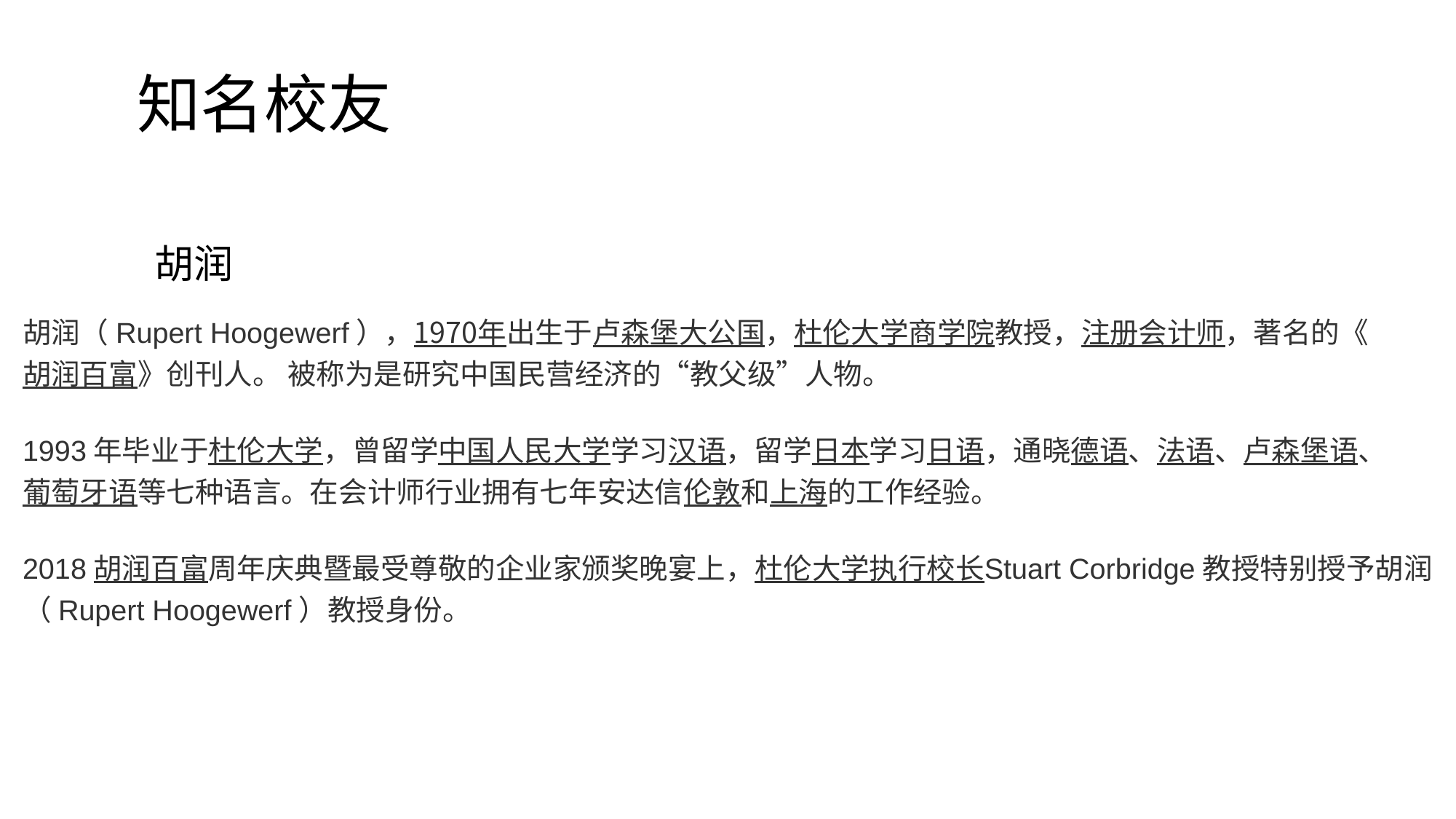

# 知名校友
胡润
胡润（Rupert Hoogewerf），1970年出生于卢森堡大公国，杜伦大学商学院教授，注册会计师，著名的《胡润百富》创刊人。 被称为是研究中国民营经济的“教父级”人物。

1993年毕业于杜伦大学，曾留学中国人民大学学习汉语，留学日本学习日语，通晓德语、法语、卢森堡语、葡萄牙语等七种语言。在会计师行业拥有七年安达信伦敦和上海的工作经验。

2018胡润百富周年庆典暨最受尊敬的企业家颁奖晚宴上，杜伦大学执行校长Stuart Corbridge教授特别授予胡润（Rupert Hoogewerf）教授身份。